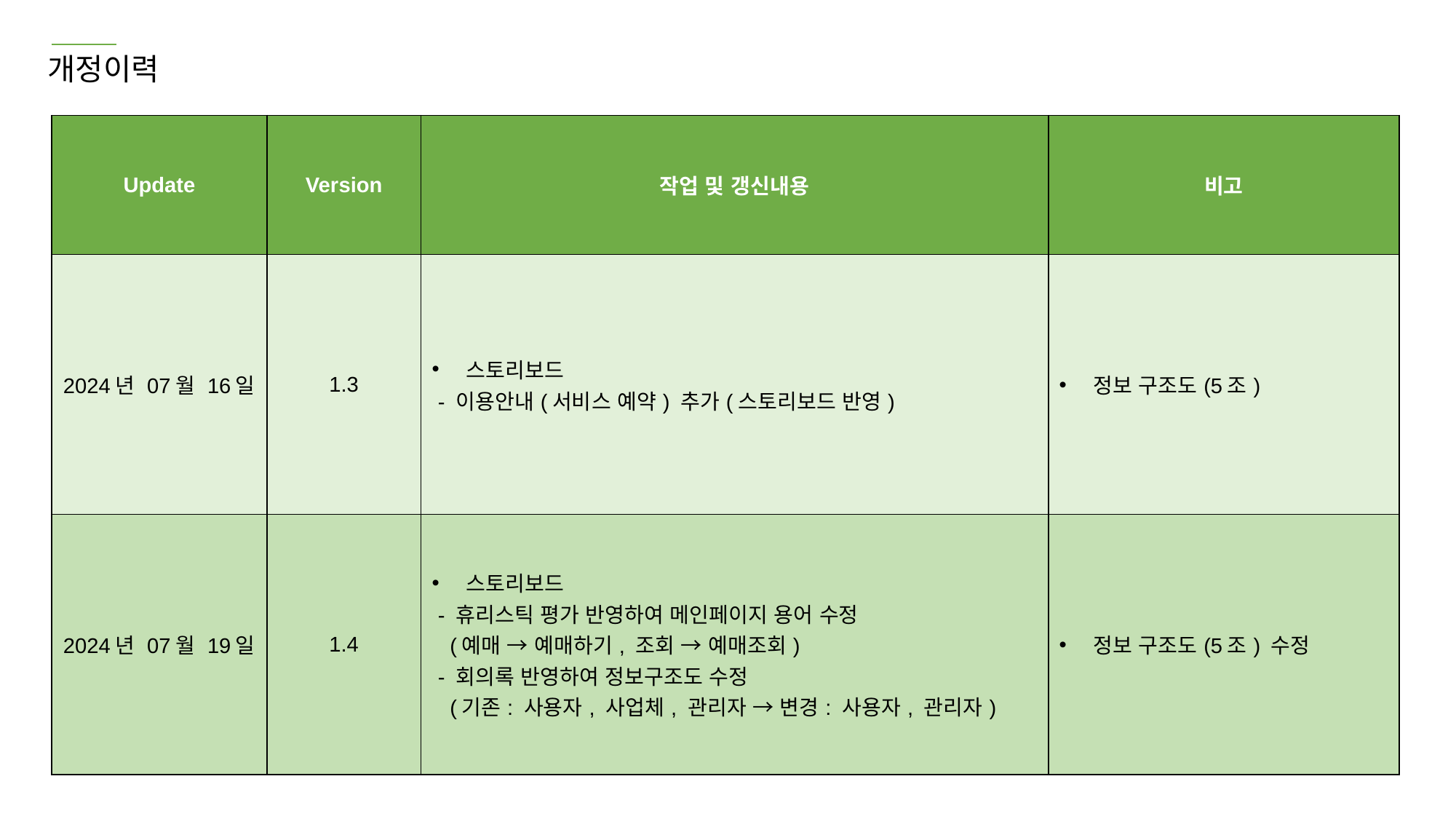

개정이력
| Update | Version | 작업 및 갱신내용 | 비고 |
| --- | --- | --- | --- |
| 2024년 07월 16일 | 1.3 | 스토리보드 - 이용안내(서비스 예약) 추가(스토리보드 반영) | 정보 구조도(5조) |
| 2024년 07월 19일 | 1.4 | 스토리보드 - 휴리스틱 평가 반영하여 메인페이지 용어 수정 (예매 → 예매하기, 조회 → 예매조회) - 회의록 반영하여 정보구조도 수정 (기존: 사용자, 사업체, 관리자 → 변경: 사용자, 관리자) | 정보 구조도(5조) 수정 |